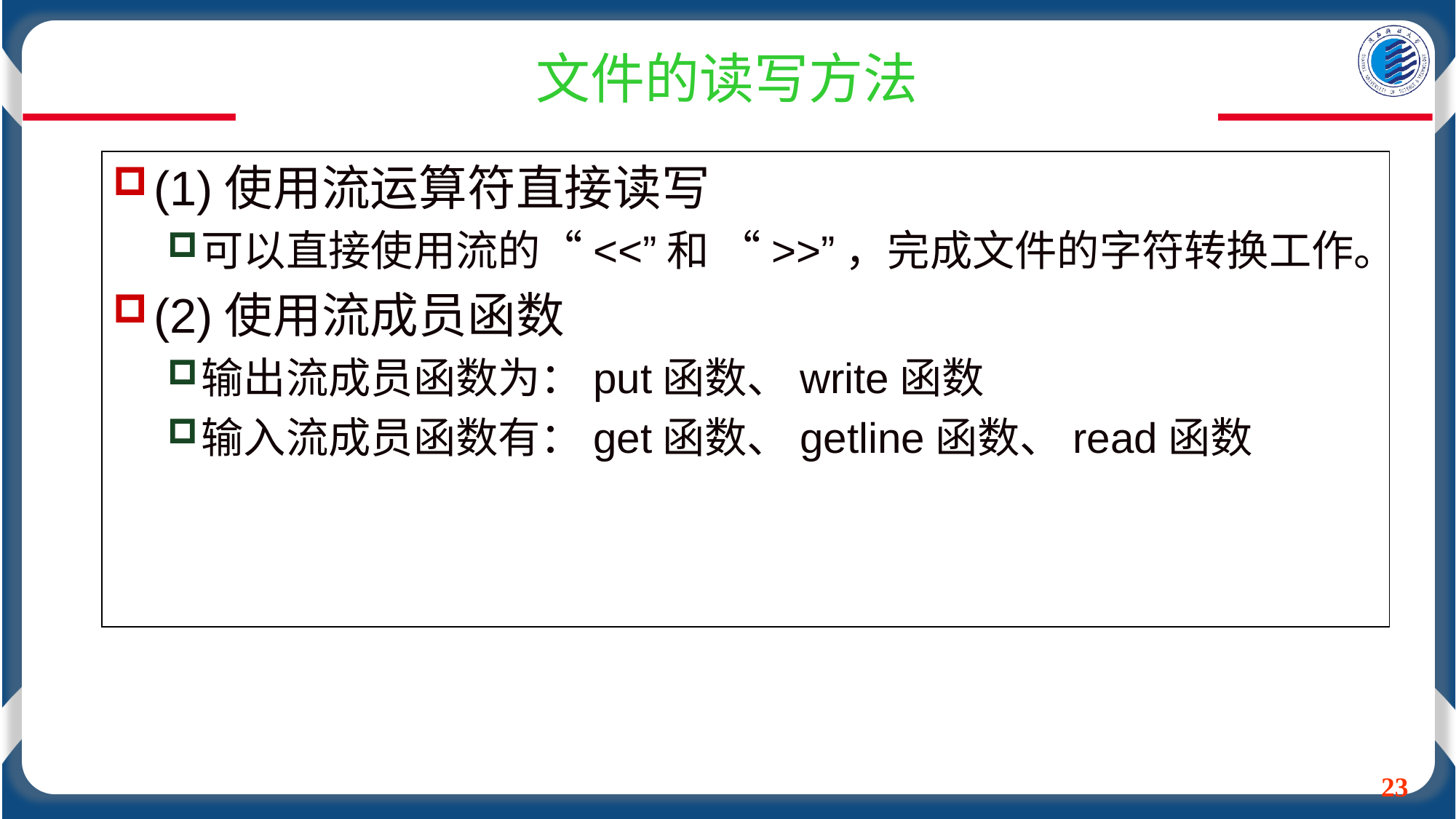

# 文件的读写方法
(1)使用流运算符直接读写
可以直接使用流的“<<”和 “>>”，完成文件的字符转换工作。
(2)使用流成员函数
输出流成员函数为：put函数、write函数
输入流成员函数有：get函数、getline函数、read函数
23